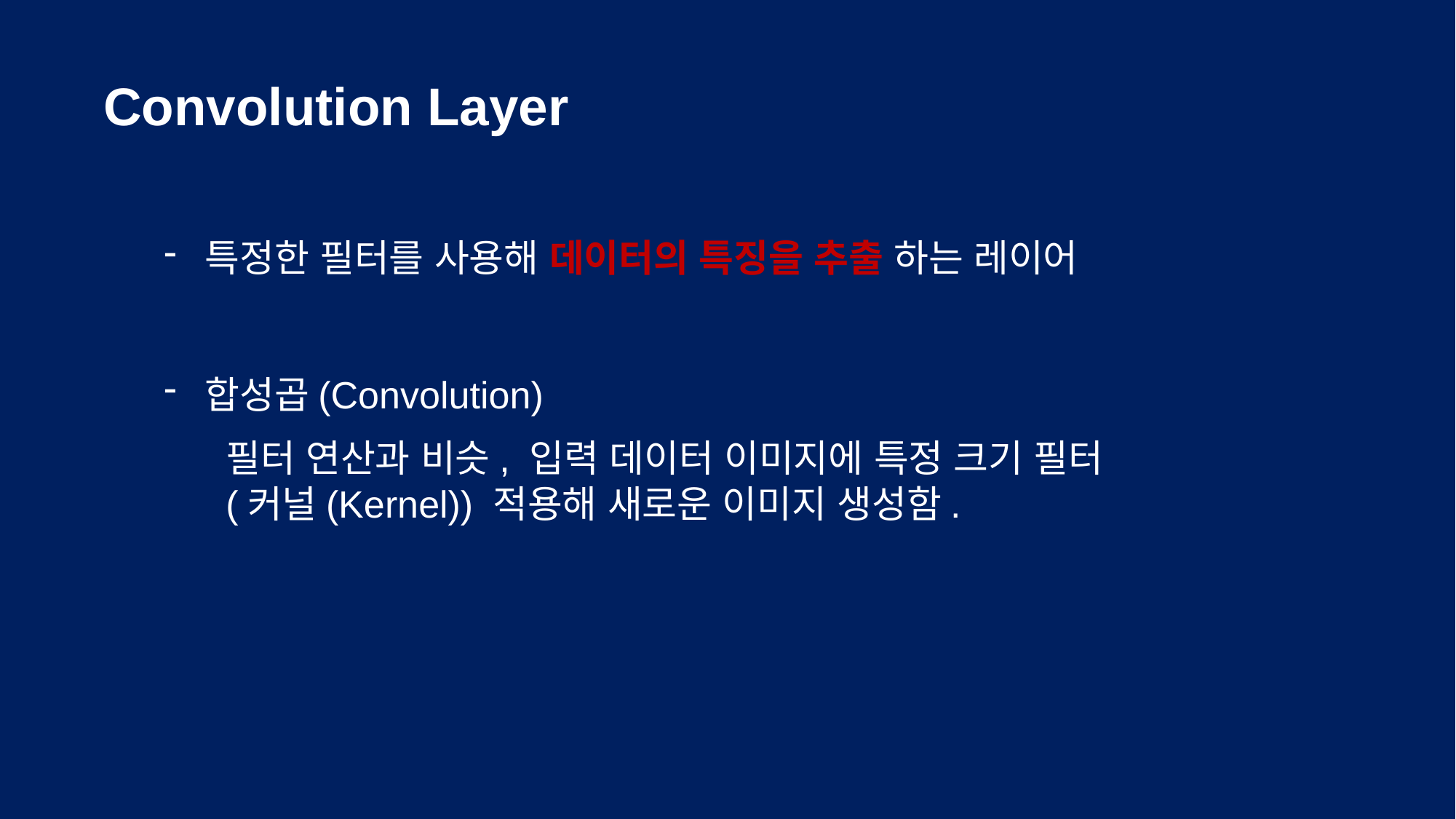

Convolution Layer
특정한 필터를 사용해 데이터의 특징을 추출 하는 레이어

합성곱(Convolution)
     필터 연산과 비슷, 입력 데이터 이미지에 특정 크기 필터
     (커널(Kernel)) 적용해 새로운 이미지 생성함.